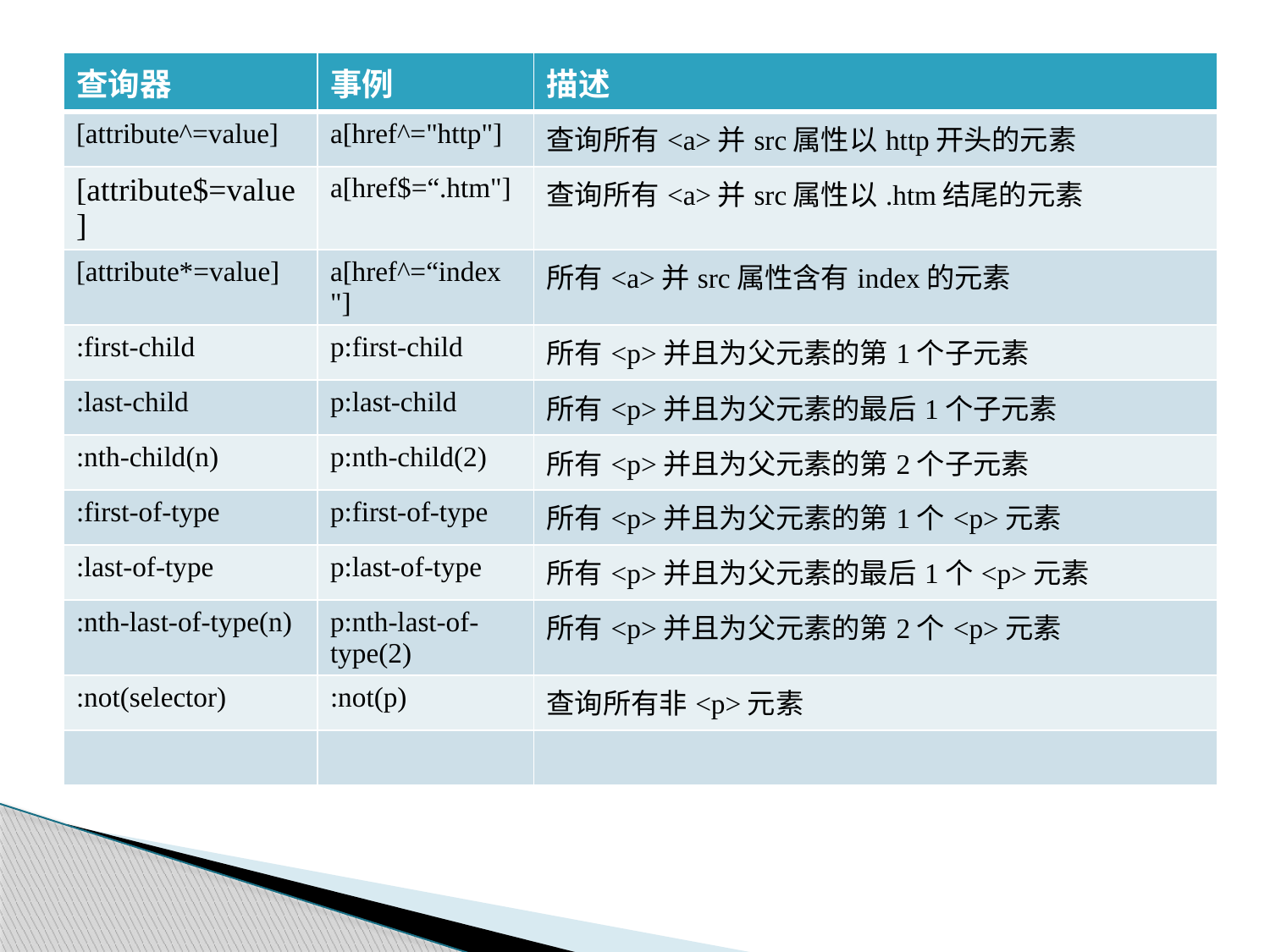

| 查询器 | 事例 | 描述 |
| --- | --- | --- |
| [attribute^=value] | a[href^="http"] | 查询所有<a>并src属性以http开头的元素 |
| [attribute$=value] | a[href$=“.htm"] | 查询所有<a>并src属性以.htm结尾的元素 |
| [attribute\*=value] | a[href^=“index "] | 所有<a>并src属性含有index的元素 |
| :first-child | p:first-child | 所有<p>并且为父元素的第1个子元素 |
| :last-child | p:last-child | 所有<p>并且为父元素的最后1个子元素 |
| :nth-child(n) | p:nth-child(2) | 所有<p>并且为父元素的第2个子元素 |
| :first-of-type | p:first-of-type | 所有<p>并且为父元素的第1个<p>元素 |
| :last-of-type | p:last-of-type | 所有<p>并且为父元素的最后1个<p>元素 |
| :nth-last-of-type(n) | p:nth-last-of-type(2) | 所有<p>并且为父元素的第2个<p>元素 |
| :not(selector) | :not(p) | 查询所有非<p>元素 |
|  |  |  |